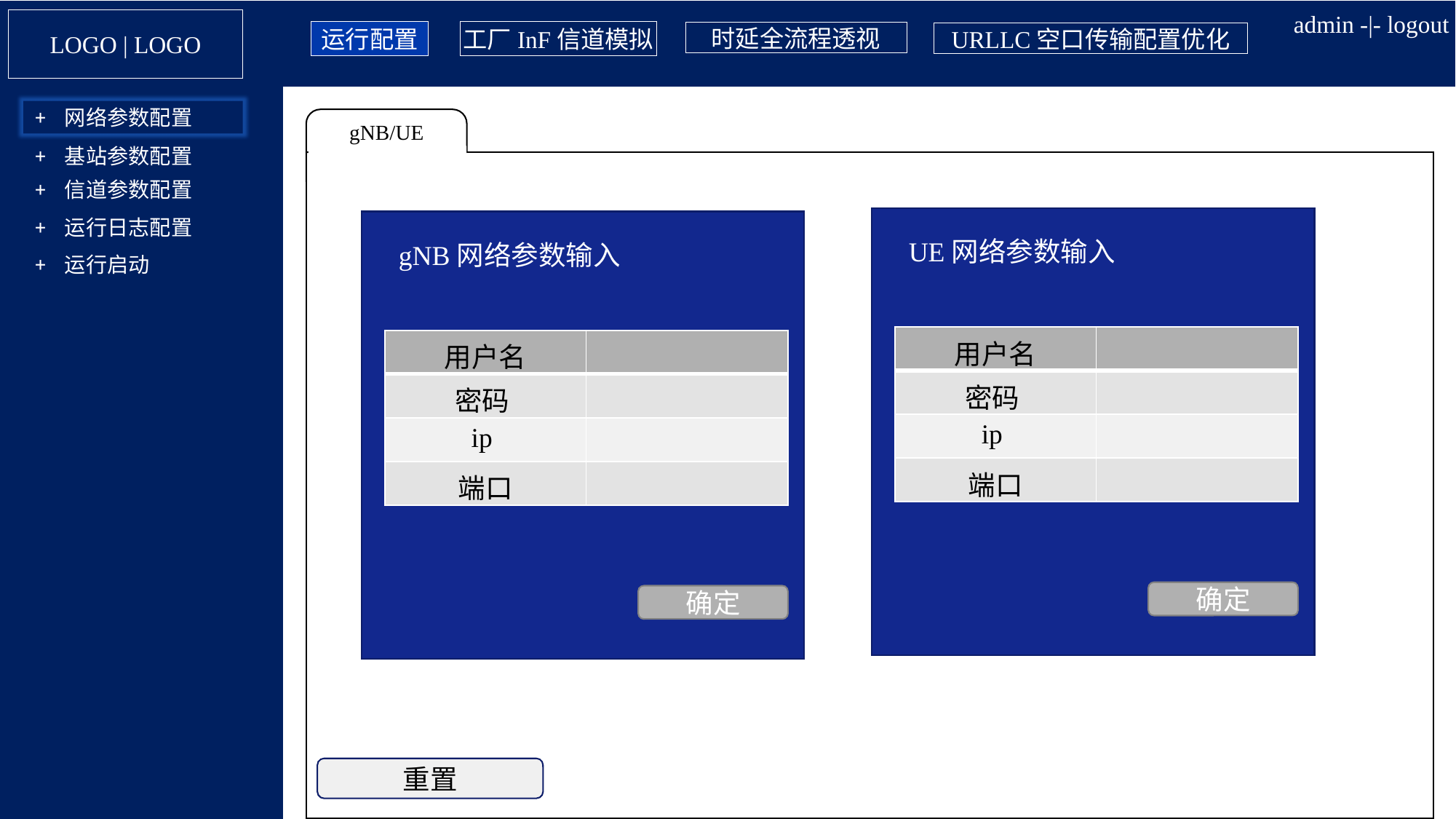

admin -|- logout
LOGO | LOGO
运行配置
工厂InF信道模拟
时延全流程透视
URLLC空口传输配置优化

+ 网络参数配置
gNB/UE
+ 基站参数配置

+ 信道参数配置
+ 运行日志配置

UE网络参数输入
gNB网络参数输入
+ 运行启动
| 用户名 |  |
| --- | --- |
| 密码 |  |
| ip |  |
| 端口 |  |
| 用户名 |  |
| --- | --- |
| 密码 |  |
| ip |  |
| 端口 |  |
确定
确定
重置